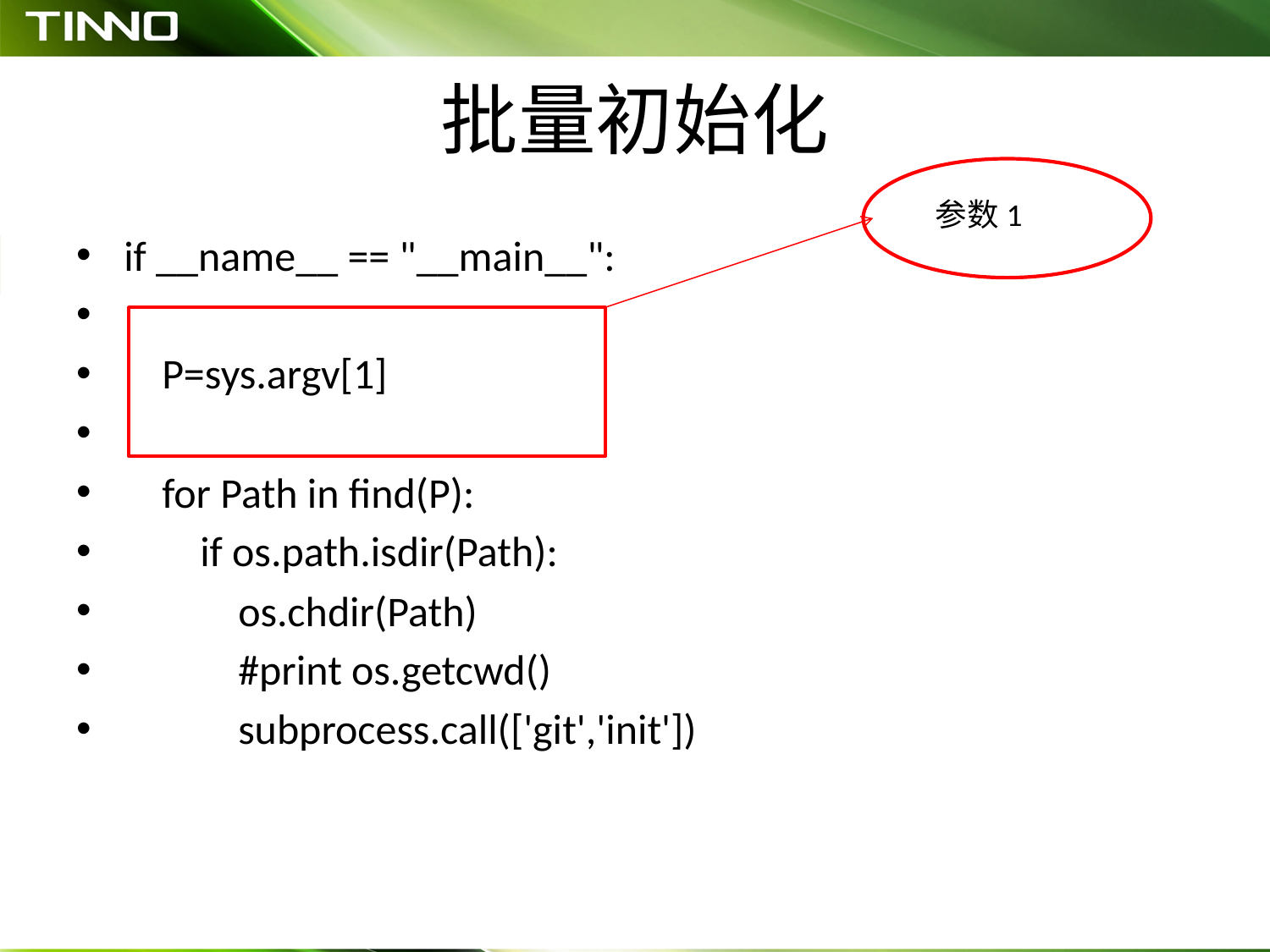

# 批量初始化

参数1

if __name__ == "__main__":

    P=sys.argv[1]

    for Path in find(P):
        if os.path.isdir(Path):
            os.chdir(Path)
            #print os.getcwd()
            subprocess.call(['git','init'])